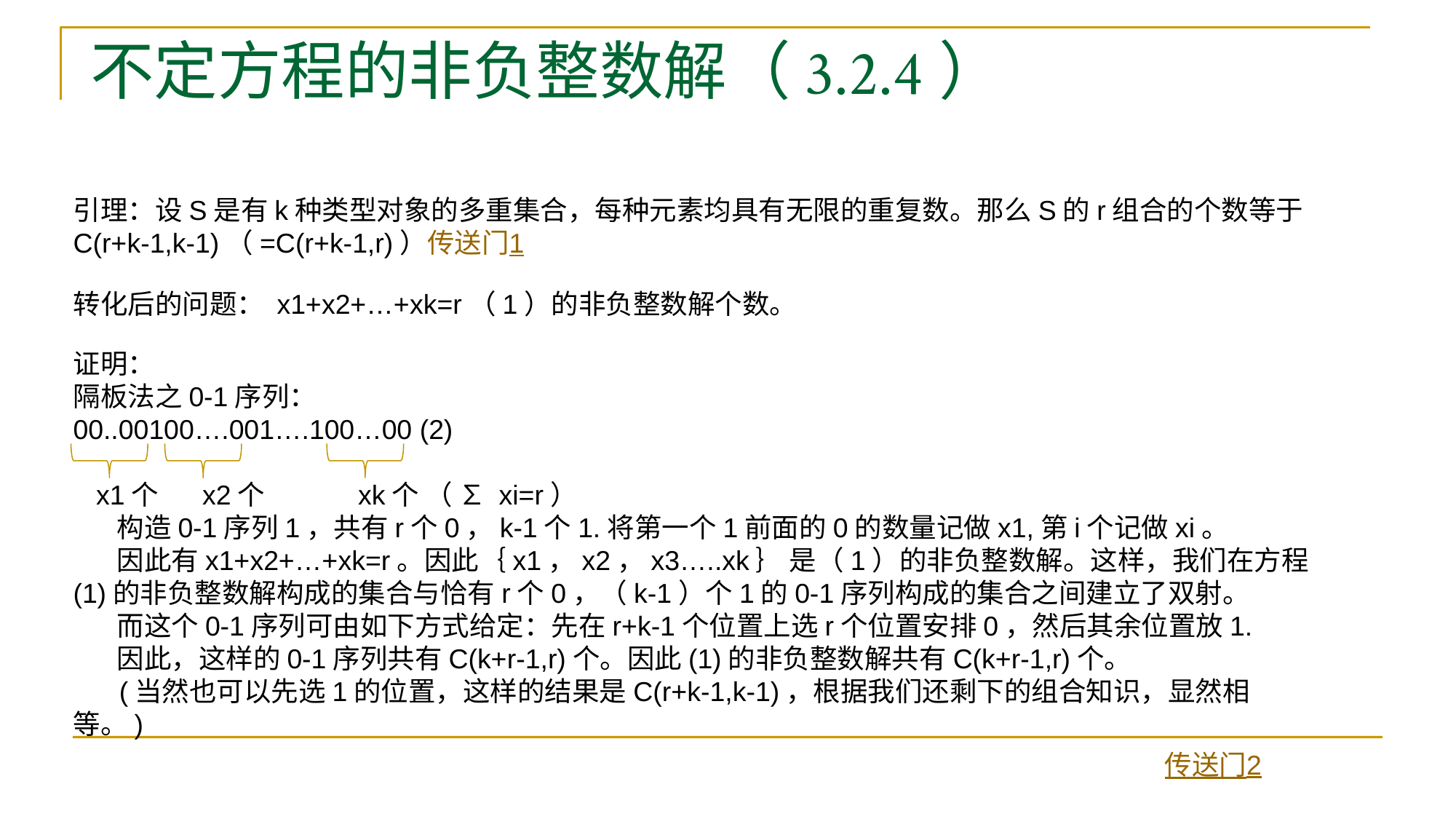

不定方程的非负整数解（3.2.4）

引理：设S是有k种类型对象的多重集合，每种元素均具有无限的重复数。那么S的r组合的个数等于C(r+k-1,k-1)（=C(r+k-1,r)）传送门1

转化后的问题： x1+x2+…+xk=r（1）的非负整数解个数。
证明：
隔板法之0-1序列：
00..00100….001….100…00 (2)

   x1个      x2个              xk个 （ ∑ xi=r）
      构造0-1序列1，共有r个0，k-1个1.将第一个1前面的0的数量记做x1,第i个记做xi。
      因此有x1+x2+…+xk=r。因此｛x1，x2，x3…..xk｝ 是（1）的非负整数解。这样，我们在方程(1)的非负整数解构成的集合与恰有r个0，（k-1）个1的0-1序列构成的集合之间建立了双射。
      而这个0-1序列可由如下方式给定：先在r+k-1个位置上选r个位置安排0，然后其余位置放1.
      因此，这样的0-1序列共有C(k+r-1,r)个。因此(1)的非负整数解共有C(k+r-1,r)个。
      (当然也可以先选1的位置，这样的结果是C(r+k-1,k-1)，根据我们还剩下的组合知识，显然相等。)

传送门2